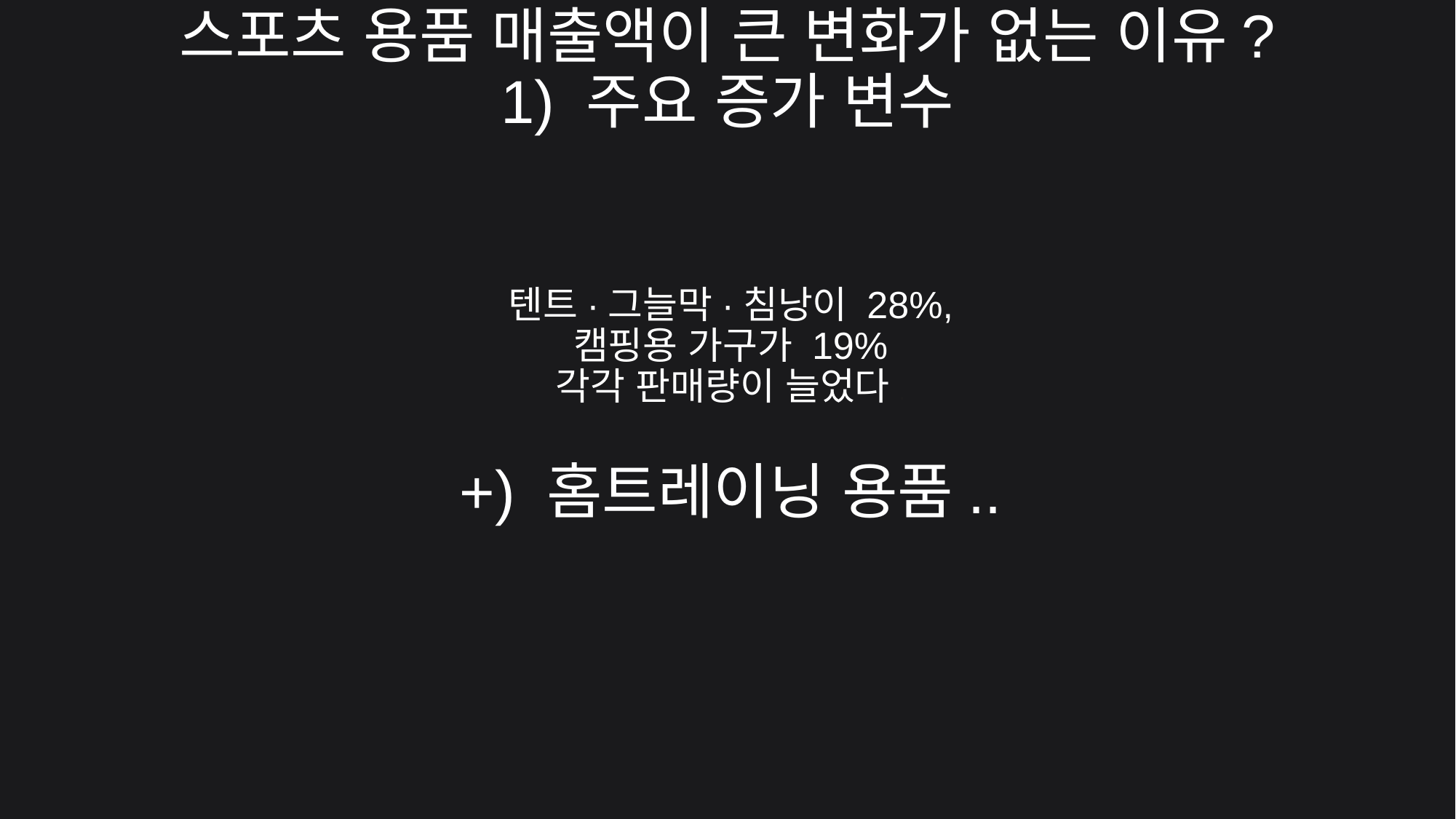

스포츠 용품 매출액이 큰 변화가 없는 이유?
1) 주요 증가 변수
텐트·그늘막·침낭이 28%,
캠핑용 가구가 19%
각각 판매량이 늘었다.

+) 홈트레이닝 용품..